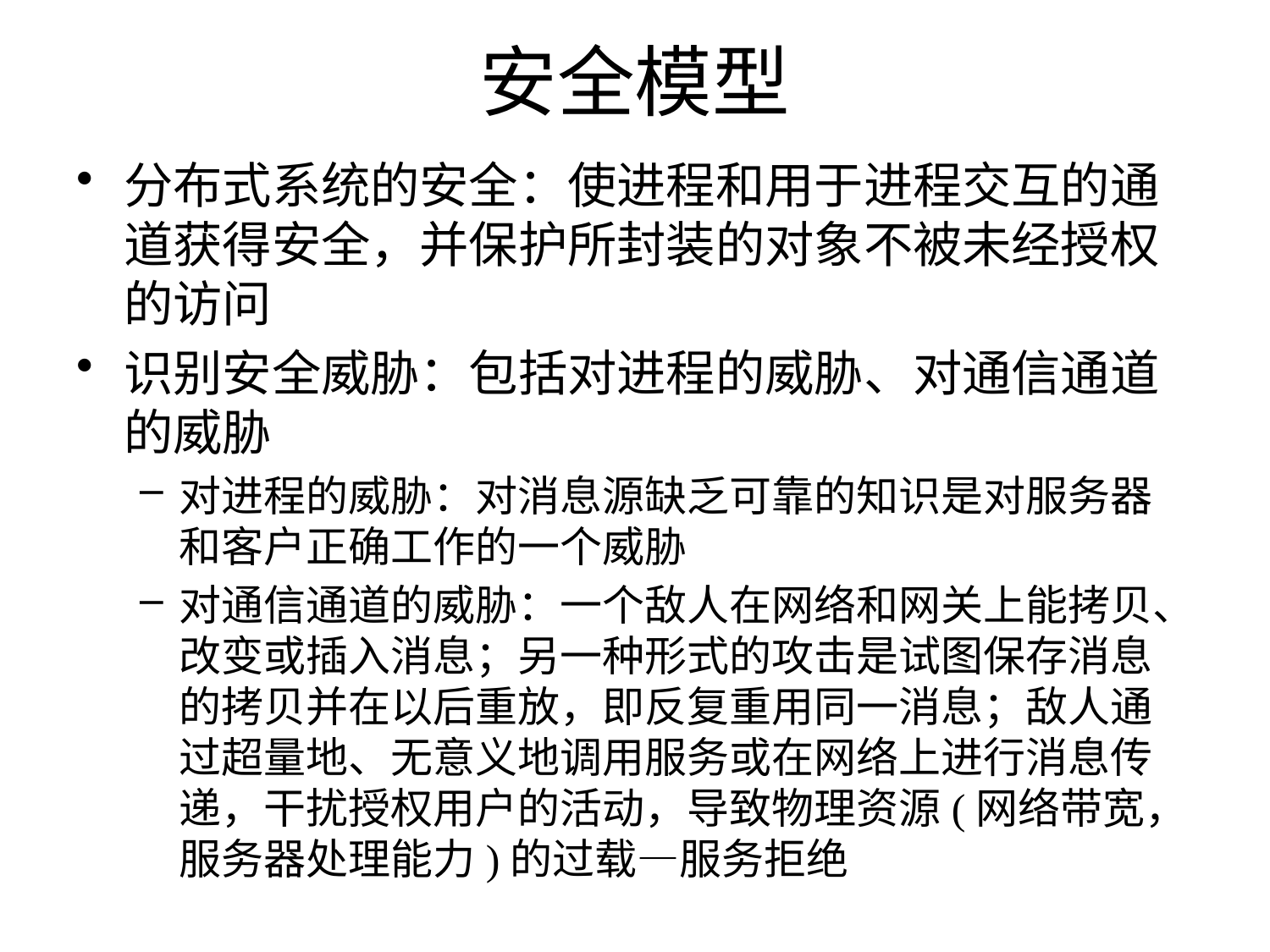

# 安全模型
分布式系统的安全：使进程和用于进程交互的通道获得安全，并保护所封装的对象不被未经授权的访问
识别安全威胁：包括对进程的威胁、对通信通道的威胁
对进程的威胁：对消息源缺乏可靠的知识是对服务器和客户正确工作的一个威胁
对通信通道的威胁：一个敌人在网络和网关上能拷贝、改变或插入消息；另一种形式的攻击是试图保存消息的拷贝并在以后重放，即反复重用同一消息；敌人通过超量地、无意义地调用服务或在网络上进行消息传递，干扰授权用户的活动，导致物理资源(网络带宽，服务器处理能力)的过载—服务拒绝